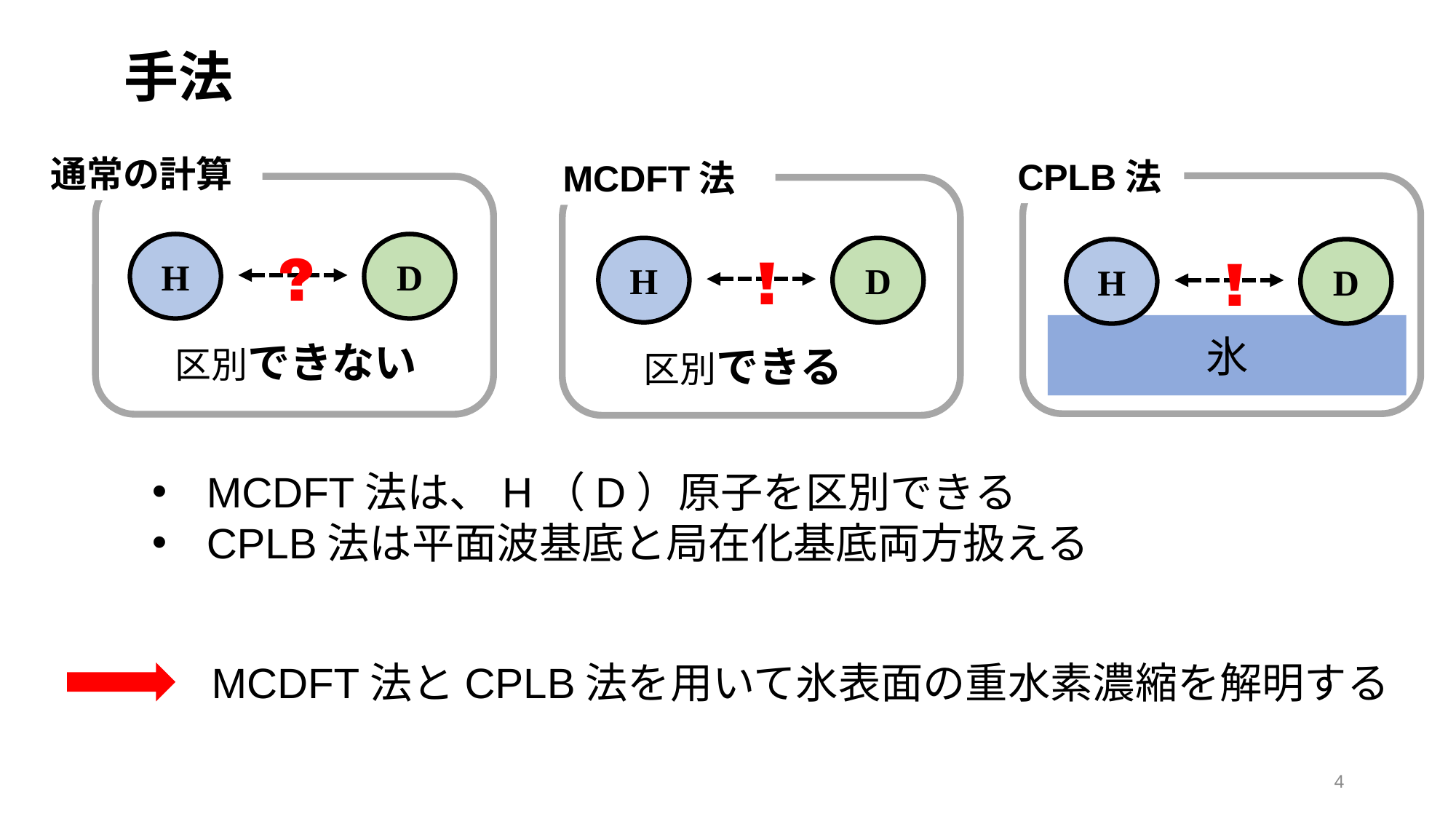

手法
通常の計算
CPLB法
MCDFT法

H
D
?
H
D
!
H
D
!
氷
区別できない
区別できる
MCDFT法は、H（D）原子を区別できる
CPLB法は平面波基底と局在化基底両方扱える
MCDFT法とCPLB法を用いて氷表面の重水素濃縮を解明する

4